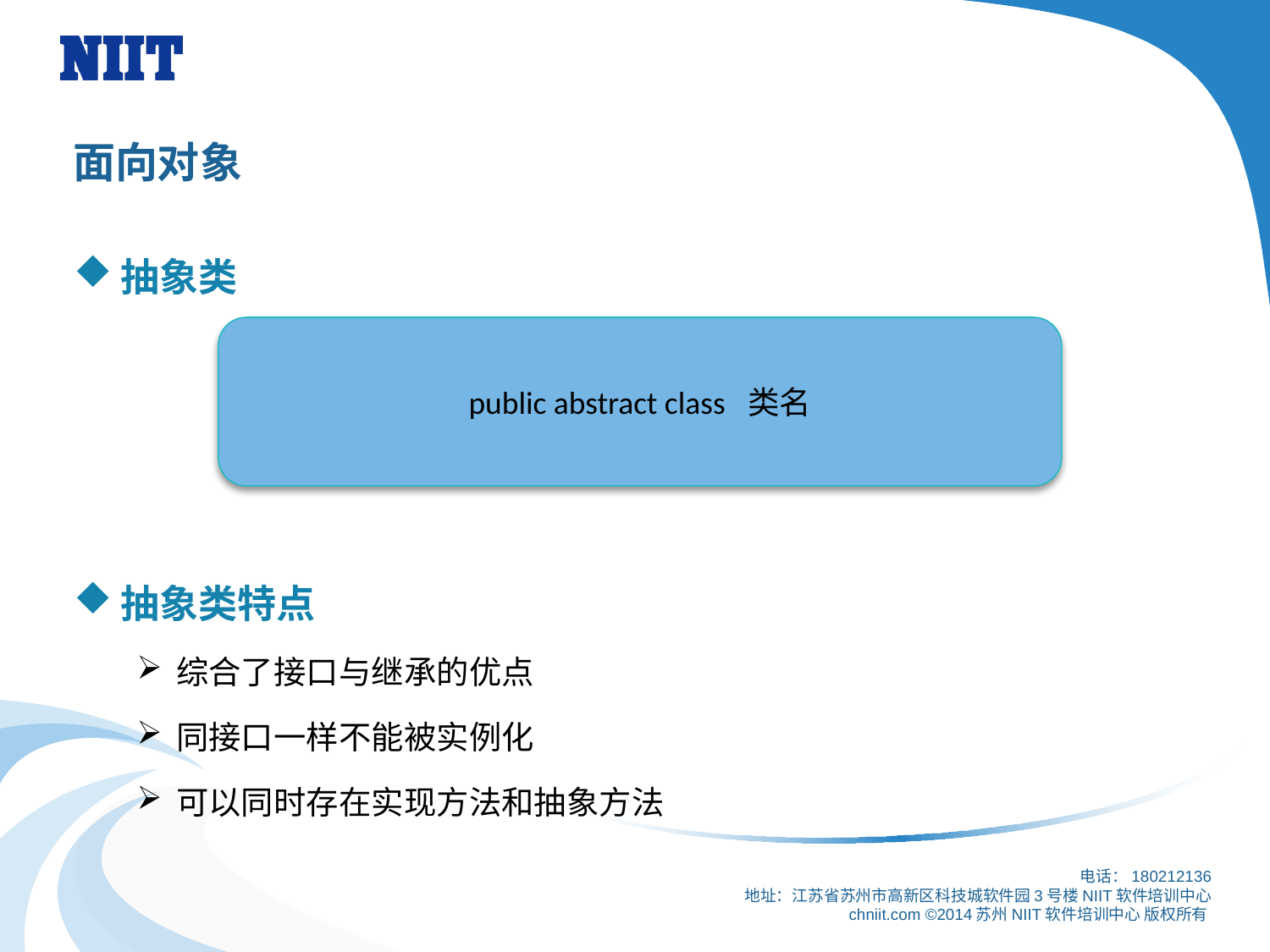

# 面向对象
抽象类

抽象类特点
综合了接口与继承的优点
同接口一样不能被实例化
可以同时存在实现方法和抽象方法
public abstract class  类名